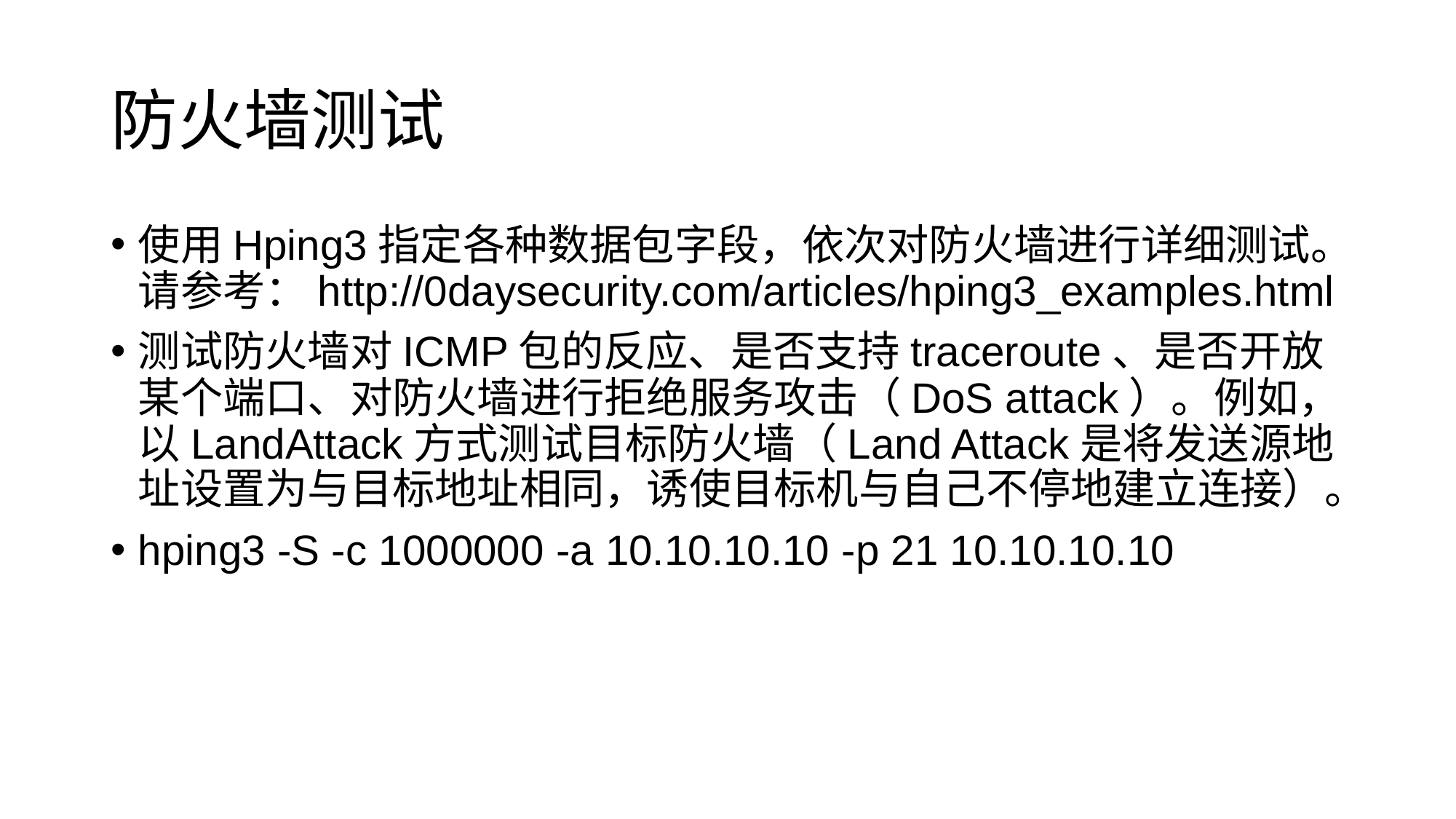

# 防火墙测试
使用Hping3指定各种数据包字段，依次对防火墙进行详细测试。请参考：http://0daysecurity.com/articles/hping3_examples.html
测试防火墙对ICMP包的反应、是否支持traceroute、是否开放某个端口、对防火墙进行拒绝服务攻击（DoS attack）。例如，以LandAttack方式测试目标防火墙（Land Attack是将发送源地址设置为与目标地址相同，诱使目标机与自己不停地建立连接）。
hping3 -S -c 1000000 -a 10.10.10.10 -p 21 10.10.10.10